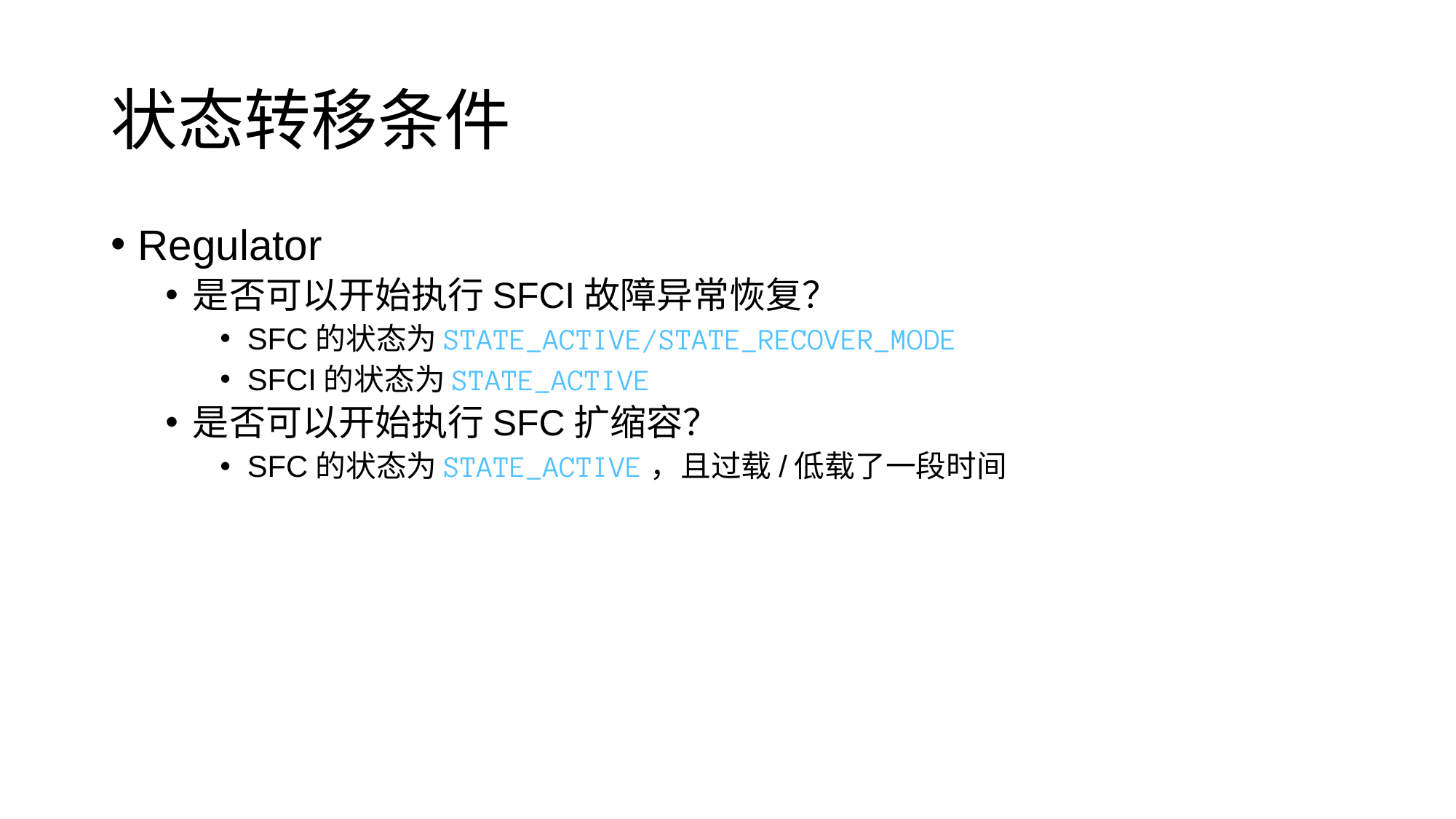

# 状态转移条件
Regulator
是否可以开始执行SFCI故障异常恢复？
SFC的状态为STATE_ACTIVE/STATE_RECOVER_MODE
SFCI的状态为STATE_ACTIVE
是否可以开始执行SFC扩缩容？
SFC的状态为STATE_ACTIVE，且过载/低载了一段时间